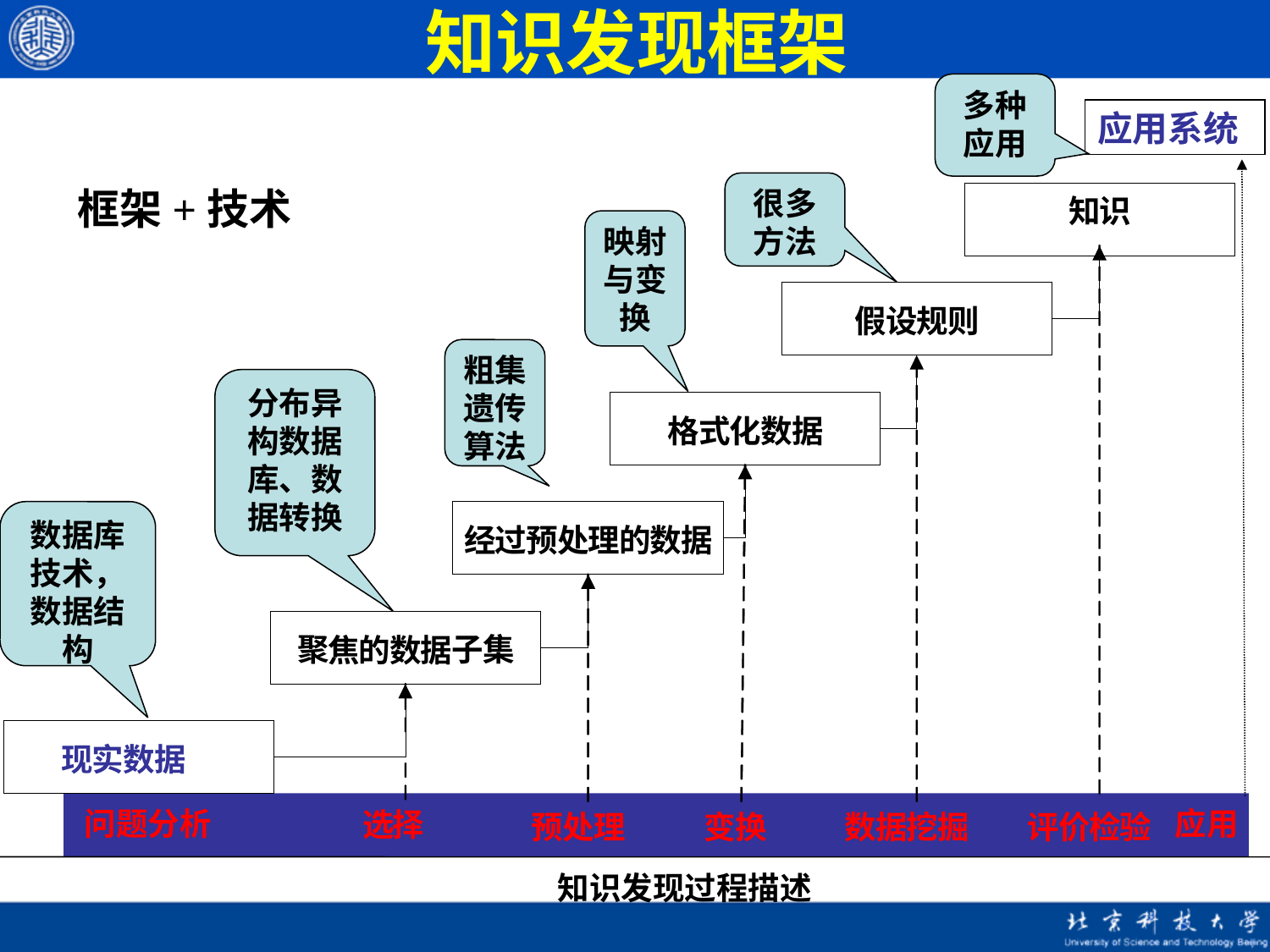

# 知识发现框架
多种应用
应用系统

很多方法

框架+技术

知
识
映射与变换

假
设
规
则
粗集
遗传算法

分布异构数据库、数据转换

格
式
化
数
据

数据库技术，数据结构

经
过
预
处
理
的
数
据

聚
焦
的
数
据
子
集

现
实
数
据

问题分析
应用
选
择
预
处
理
变
换
数
据
挖
掘
评
价
检
验

知识发现过程描述